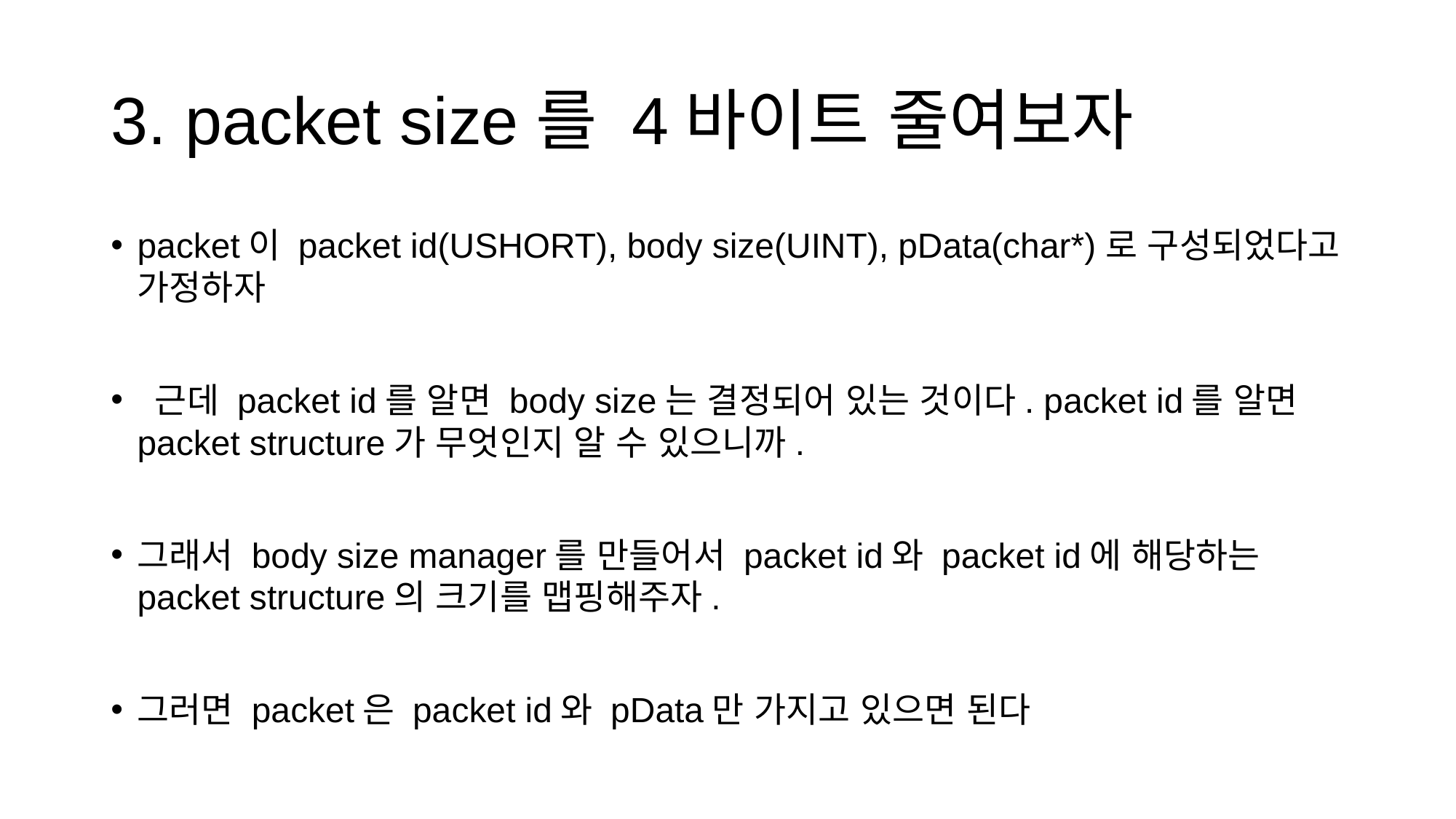

# 3. packet size를 4바이트 줄여보자
packet이 packet id(USHORT), body size(UINT), pData(char*)로 구성되었다고 가정하자

 근데 packet id를 알면 body size는 결정되어 있는 것이다. packet id를 알면 packet structure가 무엇인지 알 수 있으니까.

그래서 body size manager를 만들어서 packet id와 packet id에 해당하는 packet structure의 크기를 맵핑해주자.

그러면 packet은 packet id와 pData만 가지고 있으면 된다